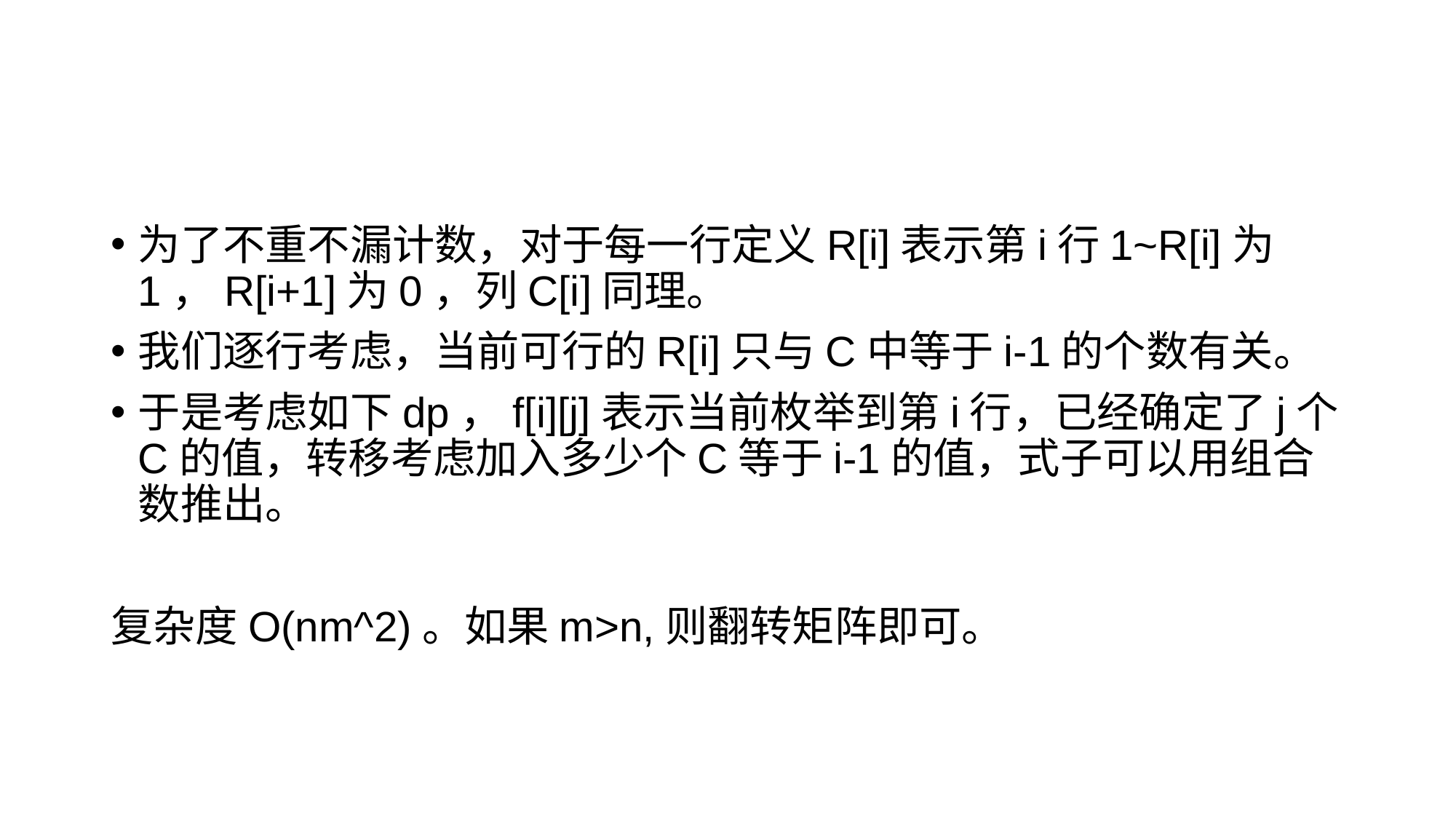

#
为了不重不漏计数，对于每一行定义R[i]表示第i行1~R[i]为1，R[i+1]为0，列C[i]同理。
我们逐行考虑，当前可行的R[i]只与C中等于i-1的个数有关。
于是考虑如下dp，f[i][j]表示当前枚举到第i行，已经确定了j个C的值，转移考虑加入多少个C等于i-1的值，式子可以用组合数推出。

复杂度O(nm^2)。如果m>n,则翻转矩阵即可。